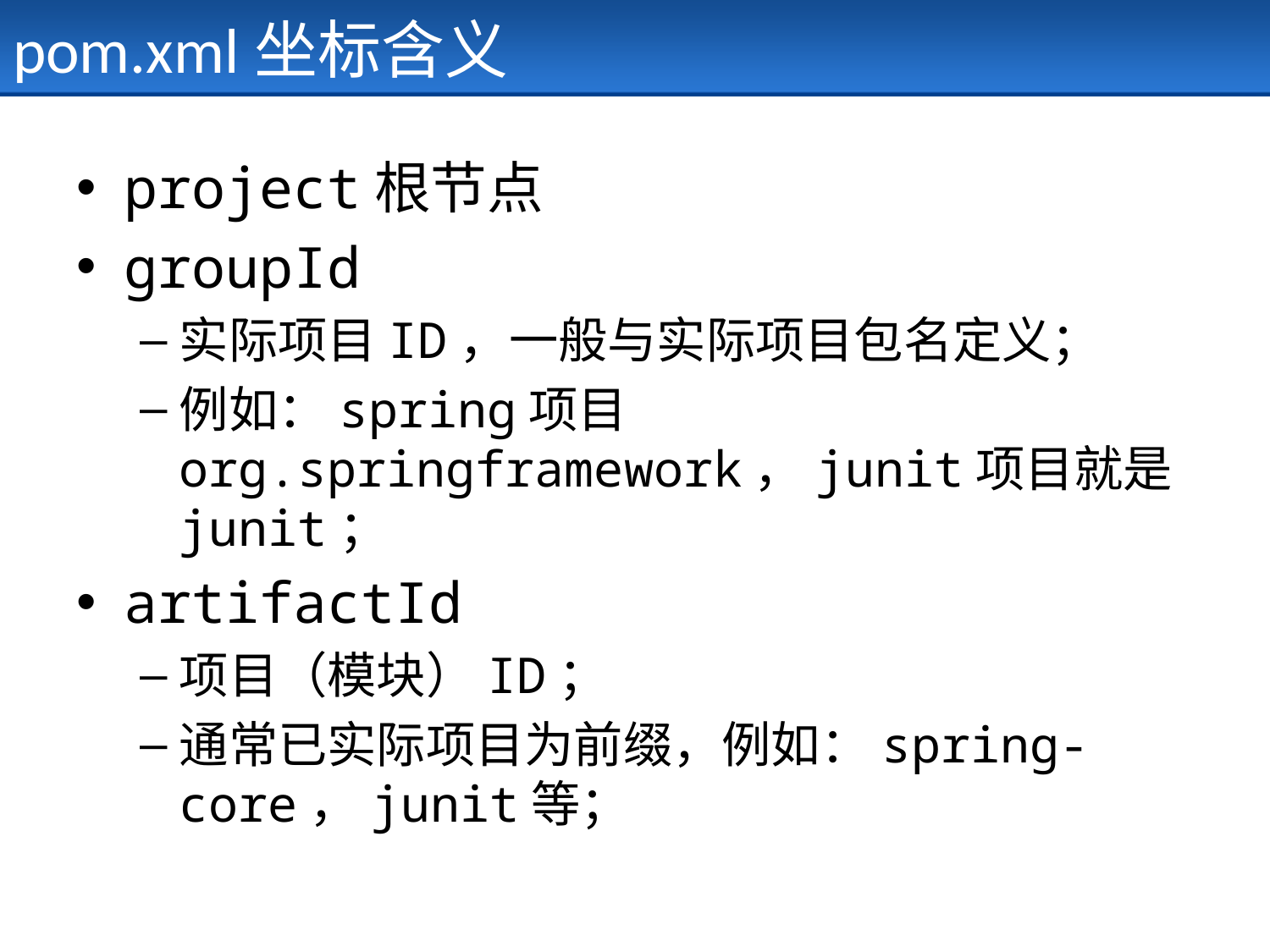

# pom.xml坐标含义
project根节点
groupId
实际项目ID，一般与实际项目包名定义；
例如：spring项目org.springframework，junit项目就是junit；
artifactId
项目（模块）ID；
通常已实际项目为前缀，例如：spring-core，junit等；